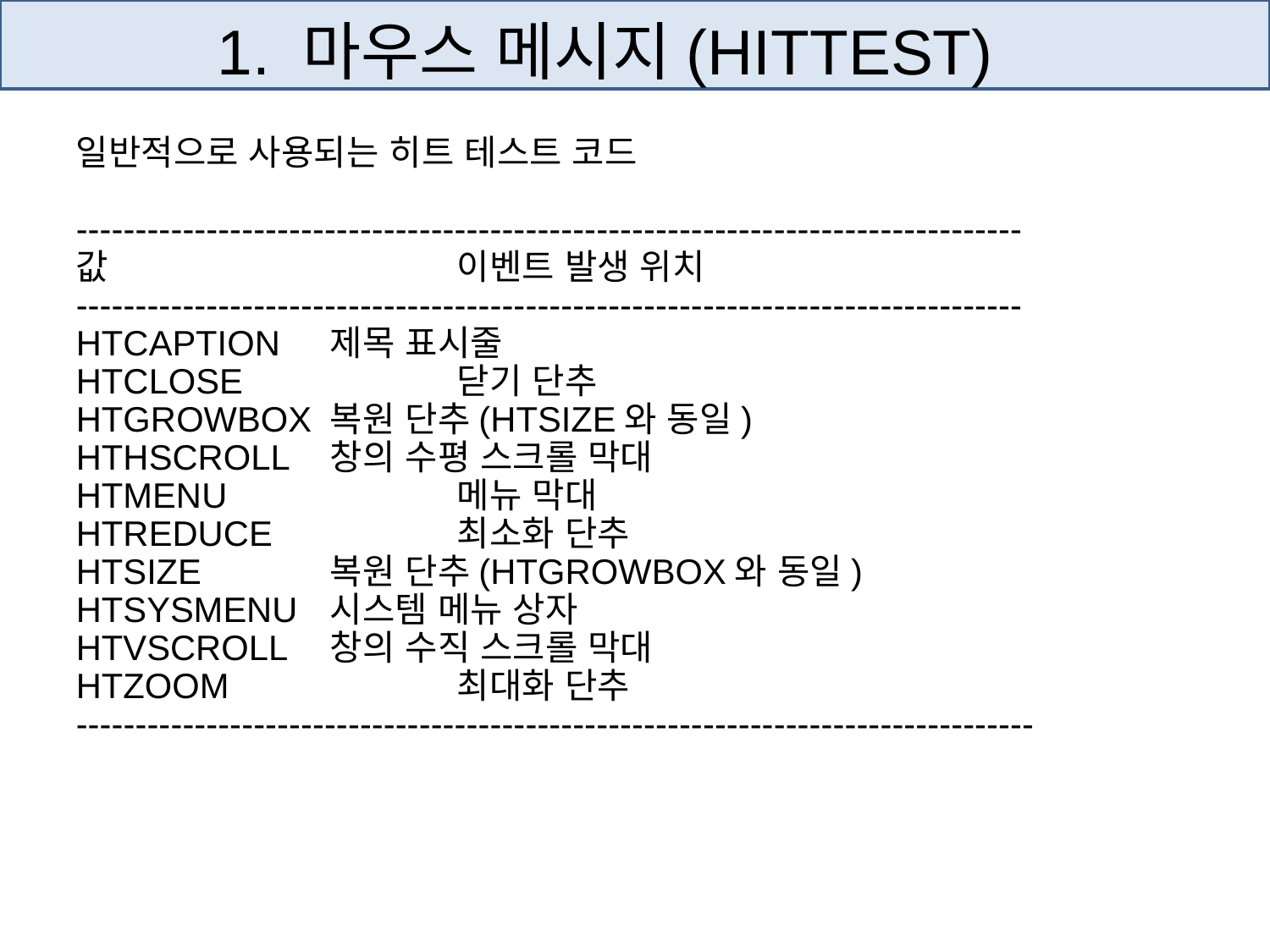

# 1. 마우스 메시지(HITTEST)
일반적으로 사용되는 히트 테스트 코드

--------------------------------------------------------------------------------
값			이벤트 발생 위치
--------------------------------------------------------------------------------
HTCAPTION	제목 표시줄
HTCLOSE		닫기 단추
HTGROWBOX	복원 단추(HTSIZE와 동일)
HTHSCROLL	창의 수평 스크롤 막대
HTMENU		메뉴 막대
HTREDUCE		최소화 단추
HTSIZE		복원 단추(HTGROWBOX와 동일)
HTSYSMENU	시스템 메뉴 상자
HTVSCROLL	창의 수직 스크롤 막대
HTZOOM		최대화 단추
---------------------------------------------------------------------------------